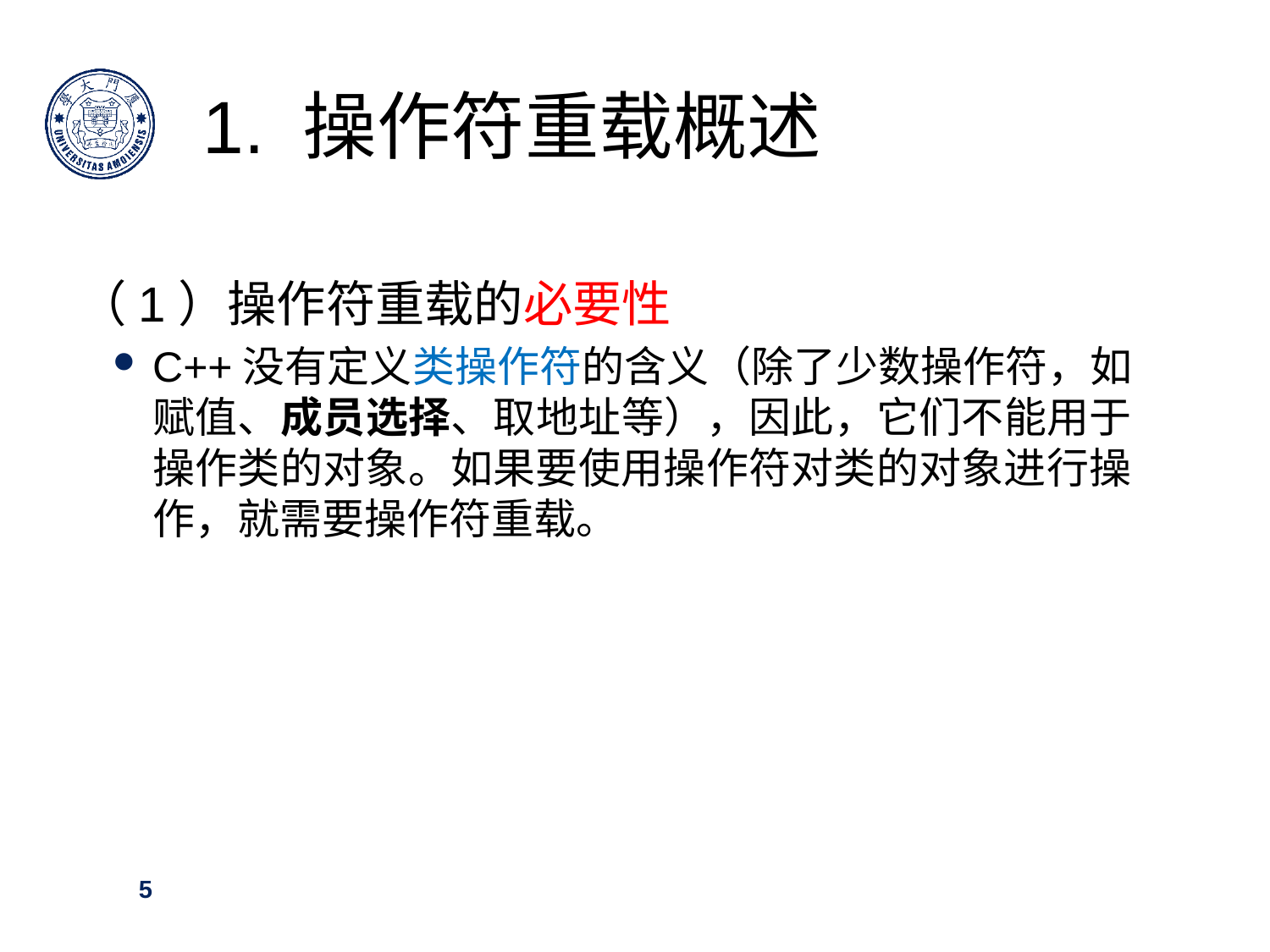

1. 操作符重载概述
（1）操作符重载的必要性
C++没有定义类操作符的含义（除了少数操作符，如赋值、成员选择、取地址等），因此，它们不能用于操作类的对象。如果要使用操作符对类的对象进行操作，就需要操作符重载。
5